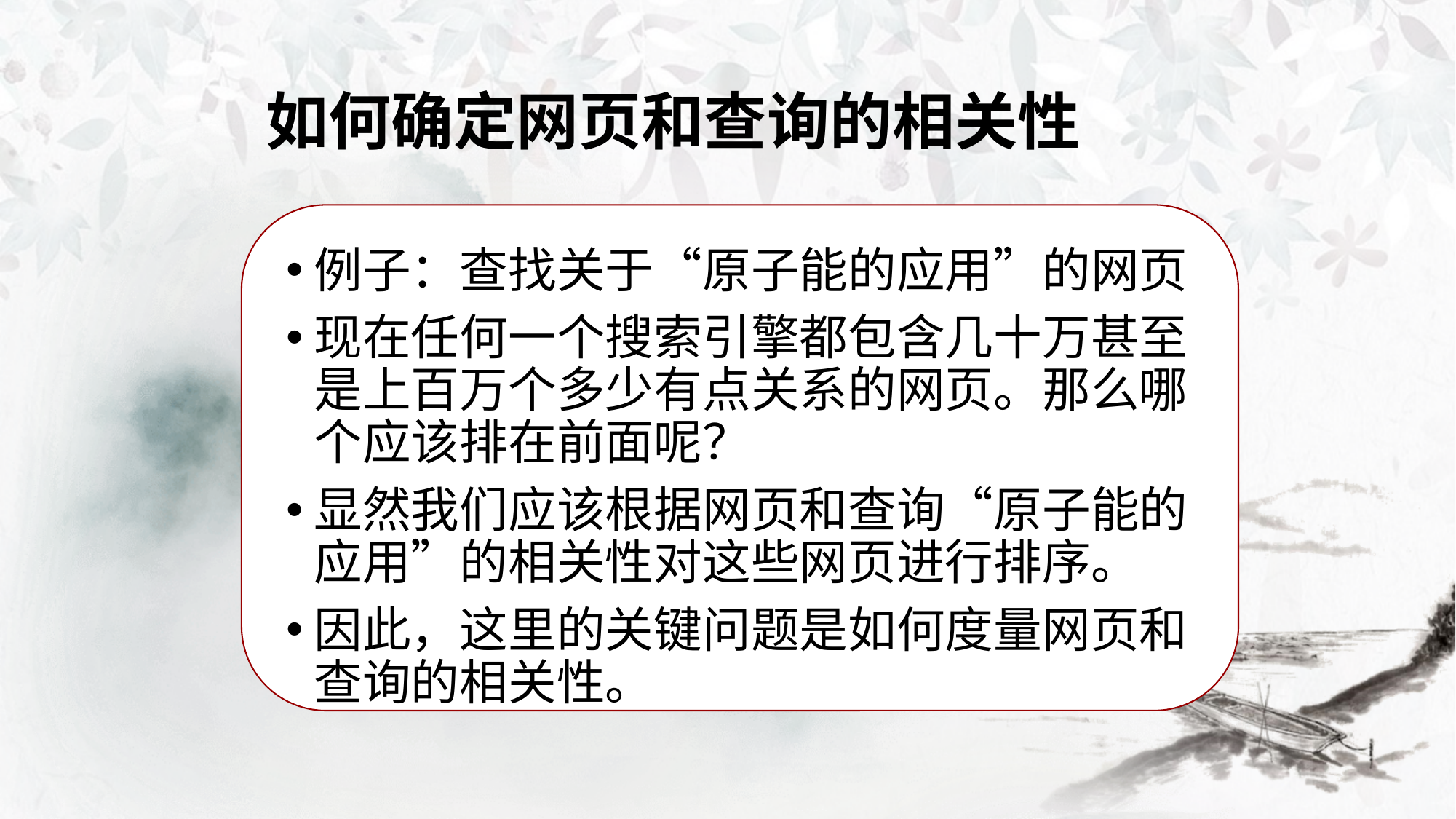

# 如何确定网页和查询的相关性

例子：查找关于“原子能的应用”的网页
现在任何一个搜索引擎都包含几十万甚至是上百万个多少有点关系的网页。那么哪个应该排在前面呢？
显然我们应该根据网页和查询“原子能的应用”的相关性对这些网页进行排序。
因此，这里的关键问题是如何度量网页和查询的相关性。